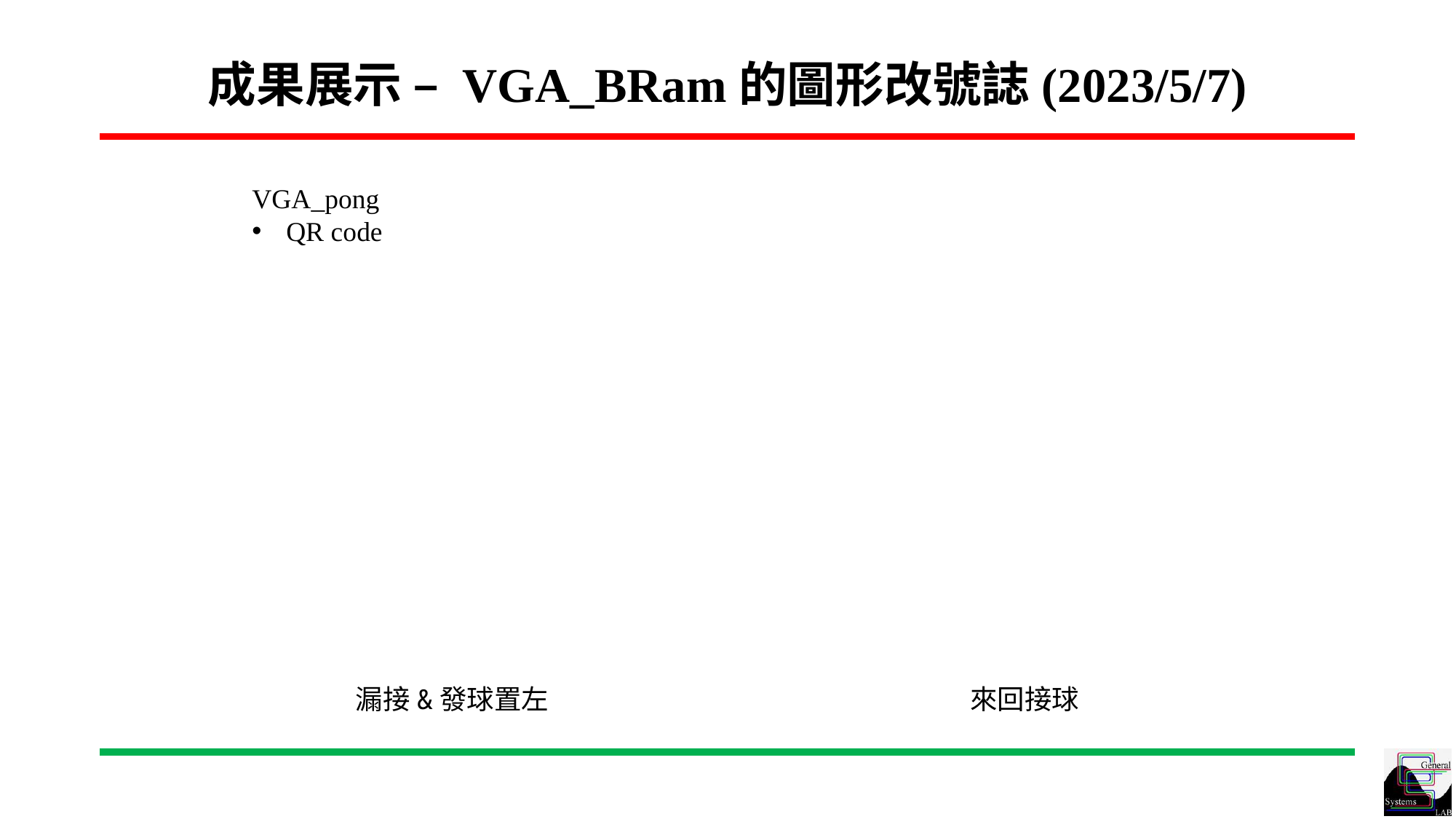

# 成果展示 – VGA_BRam的圖形改號誌(2023/5/7)
VGA_pong
QR code
漏接&發球置左
來回接球